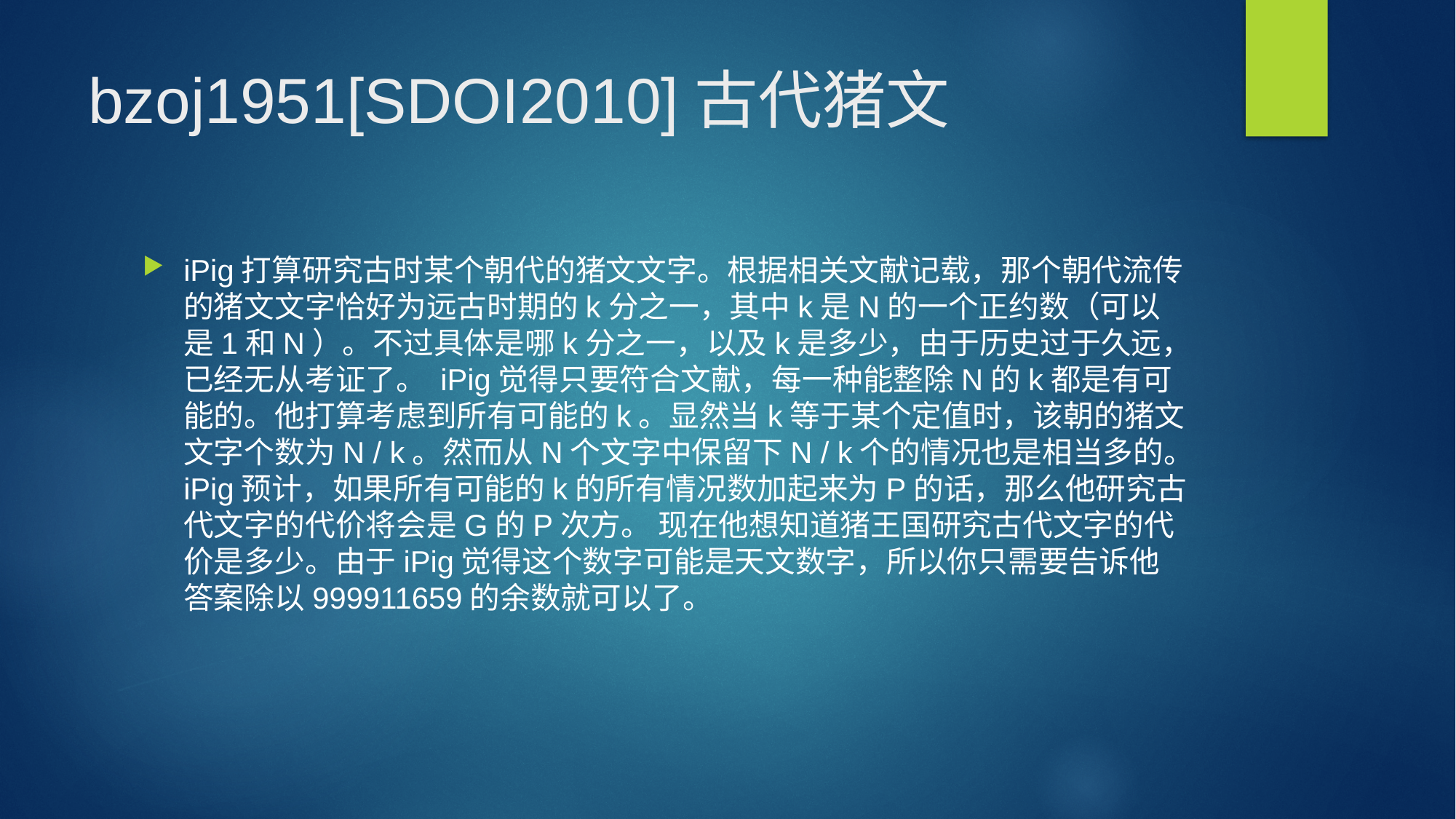

# bzoj1951[SDOI2010]古代猪文
iPig打算研究古时某个朝代的猪文文字。根据相关文献记载，那个朝代流传的猪文文字恰好为远古时期的k分之一，其中k是N的一个正约数（可以是1和N）。不过具体是哪k分之一，以及k是多少，由于历史过于久远，已经无从考证了。 iPig觉得只要符合文献，每一种能整除N的k都是有可能的。他打算考虑到所有可能的k。显然当k等于某个定值时，该朝的猪文文字个数为N / k。然而从N个文字中保留下N / k个的情况也是相当多的。iPig预计，如果所有可能的k的所有情况数加起来为P的话，那么他研究古代文字的代价将会是G的P次方。 现在他想知道猪王国研究古代文字的代价是多少。由于iPig觉得这个数字可能是天文数字，所以你只需要告诉他答案除以999911659的余数就可以了。